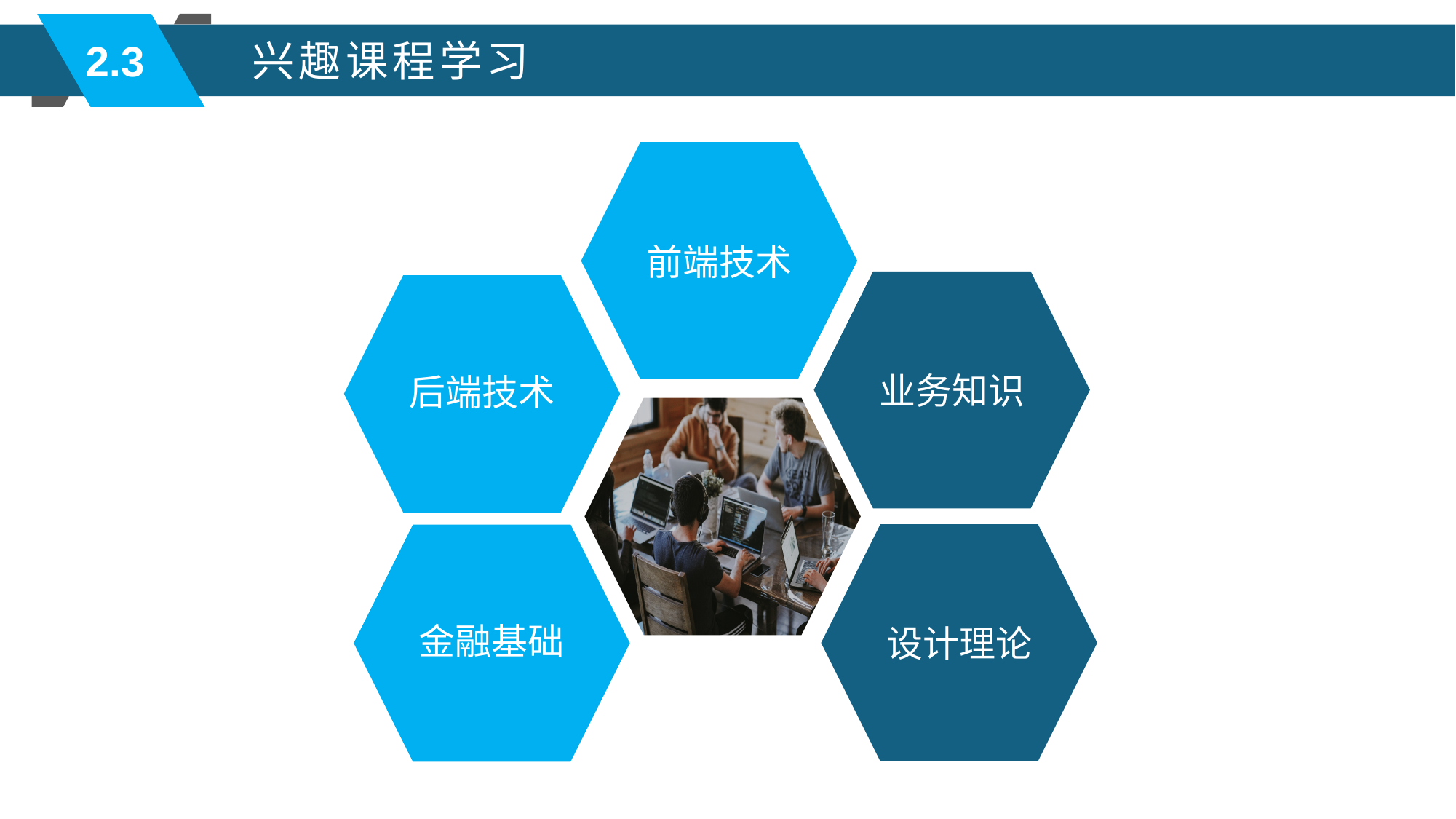

2.3
兴趣课程学习

前端技术
业务知识
后端技术

设计理论
金融基础